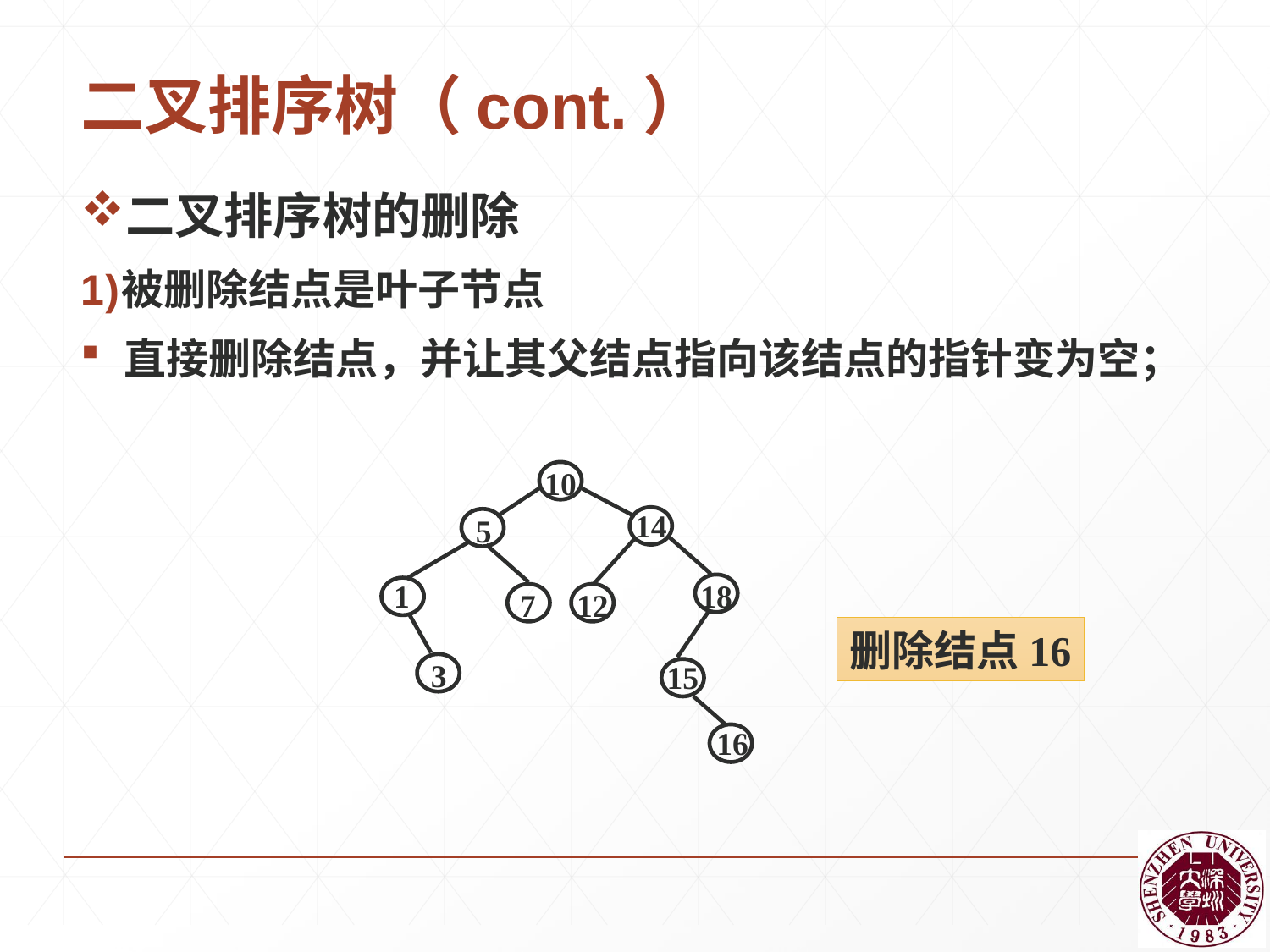

# 二叉排序树（cont.）
二叉排序树的删除
被删除结点是叶子节点
 直接删除结点，并让其父结点指向该结点的指针变为空；

10

14
5

18
1

7
12

3
15

删除结点16

16